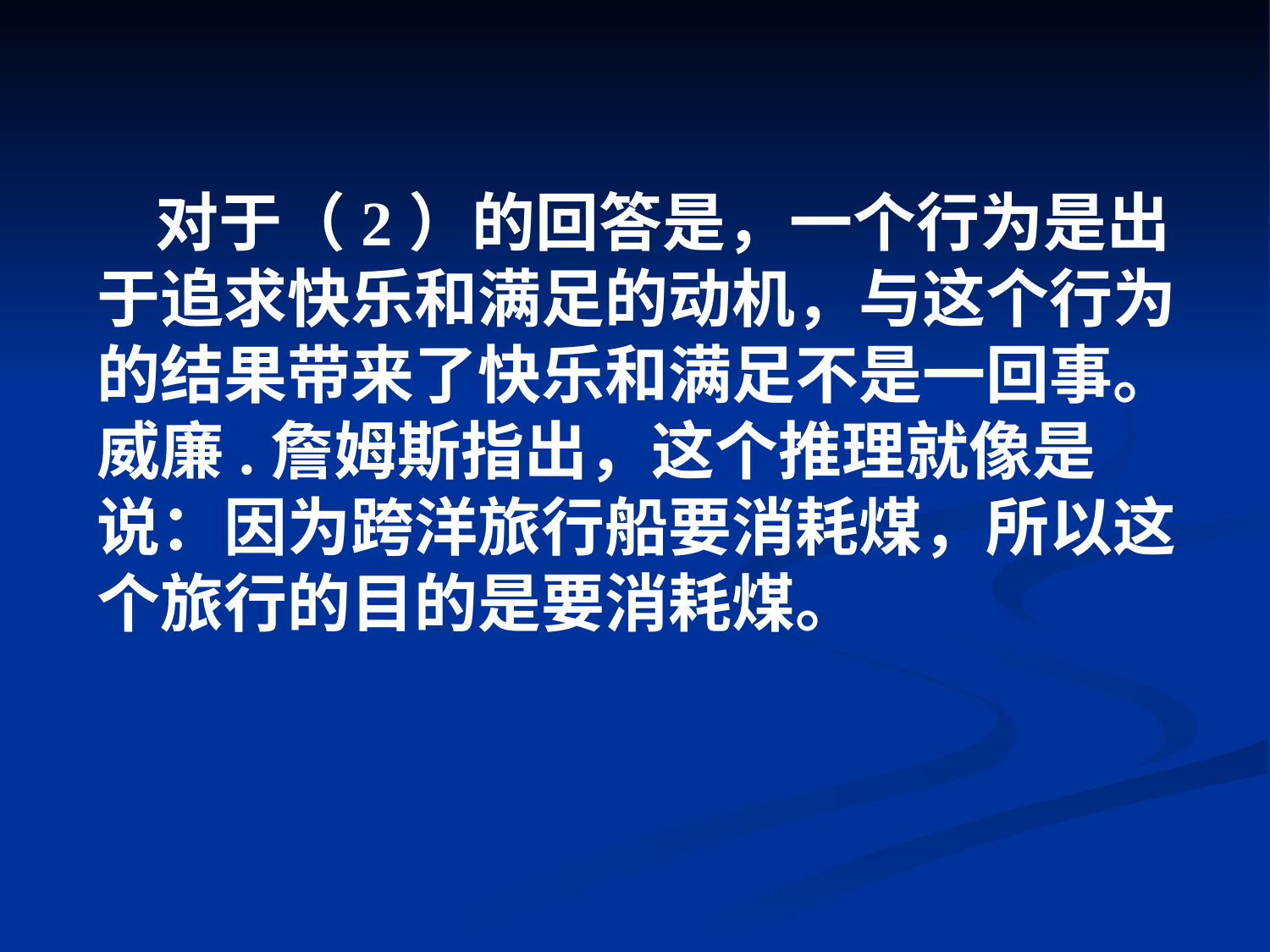

对于（2）的回答是，一个行为是出于追求快乐和满足的动机，与这个行为的结果带来了快乐和满足不是一回事。威廉.詹姆斯指出，这个推理就像是说：因为跨洋旅行船要消耗煤，所以这个旅行的目的是要消耗煤。